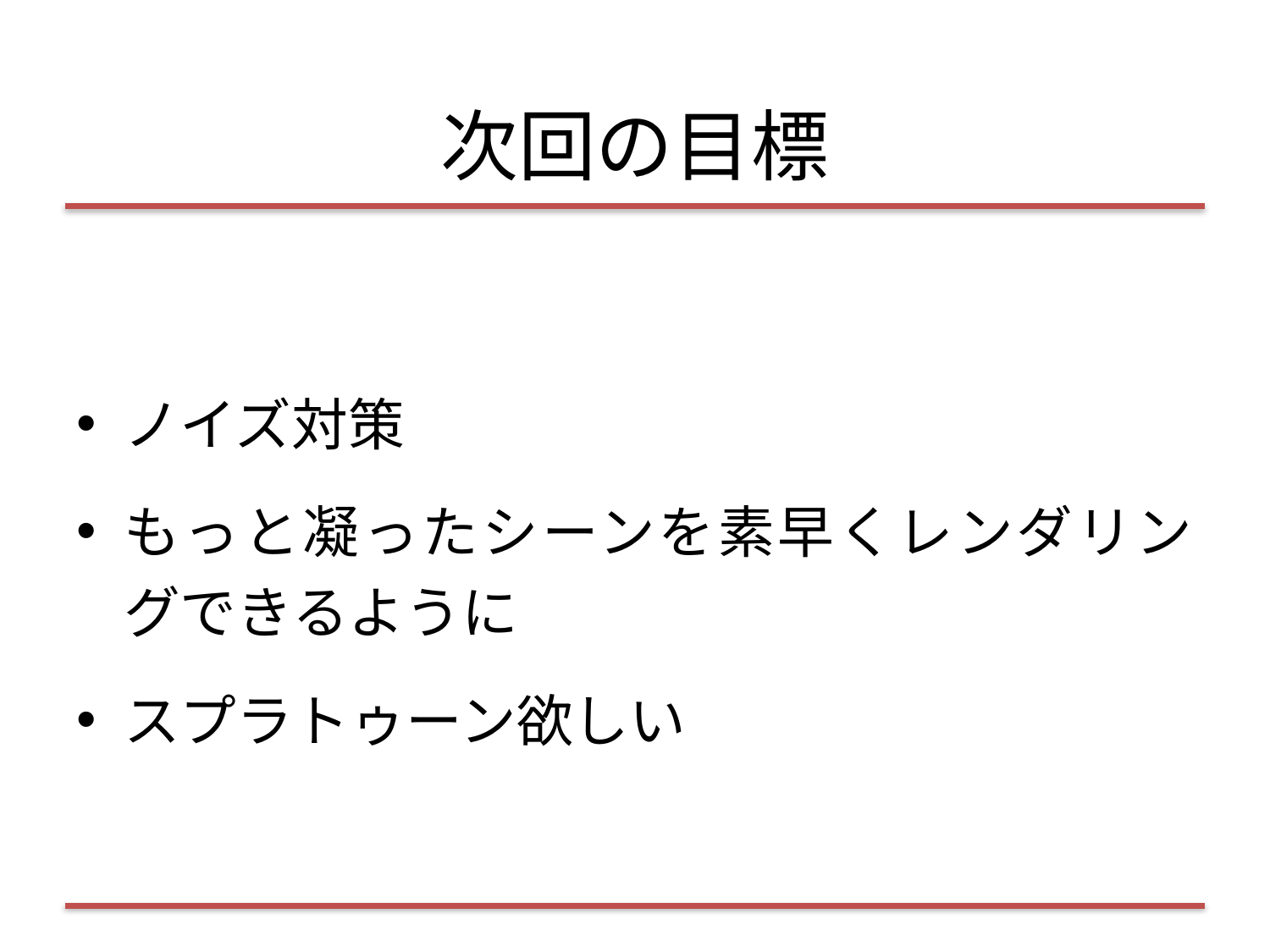

# 次回の目標
ノイズ対策
もっと凝ったシーンを素早くレンダリングできるように
スプラトゥーン欲しい